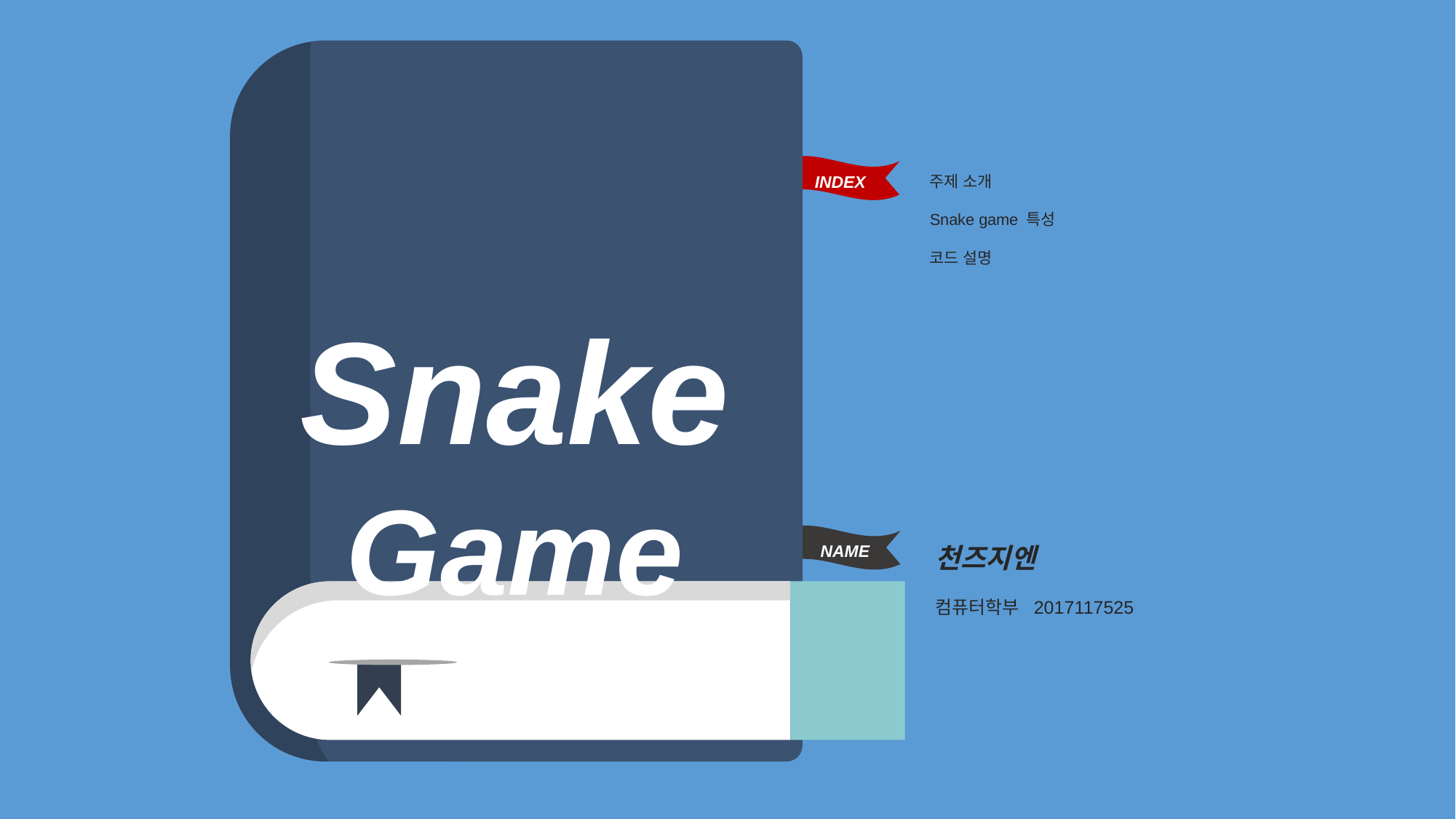

Snake
Game
주제 소개
Snake game 특성
코드 설명

INDEX

NAME

천즈지엔
컴퓨터학부  2017117525